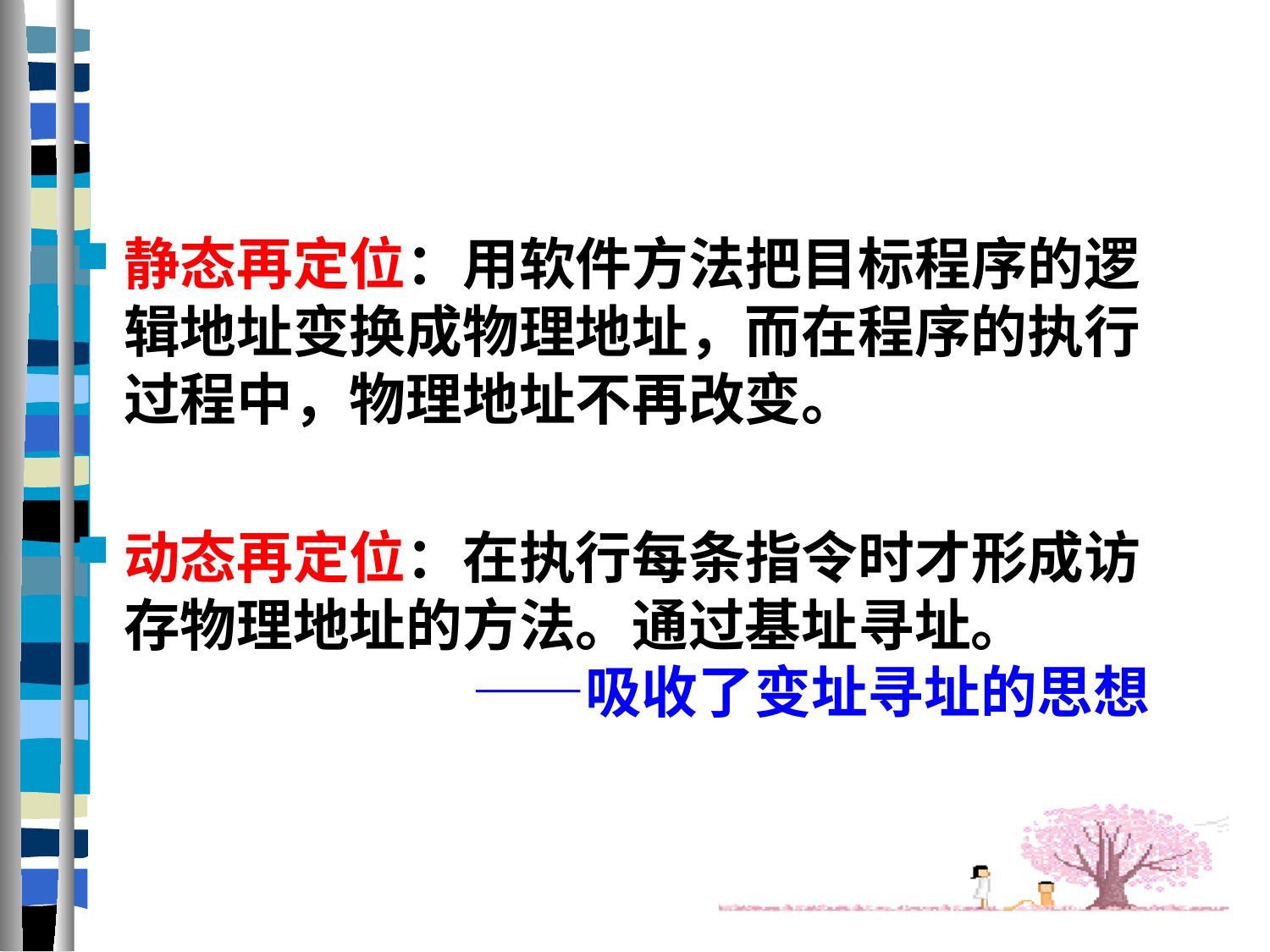

静态再定位：用软件方法把目标程序的逻辑地址变换成物理地址，而在程序的执行过程中，物理地址不再改变。

动态再定位：在执行每条指令时才形成访存物理地址的方法。通过基址寻址。
                           ——吸收了变址寻址的思想